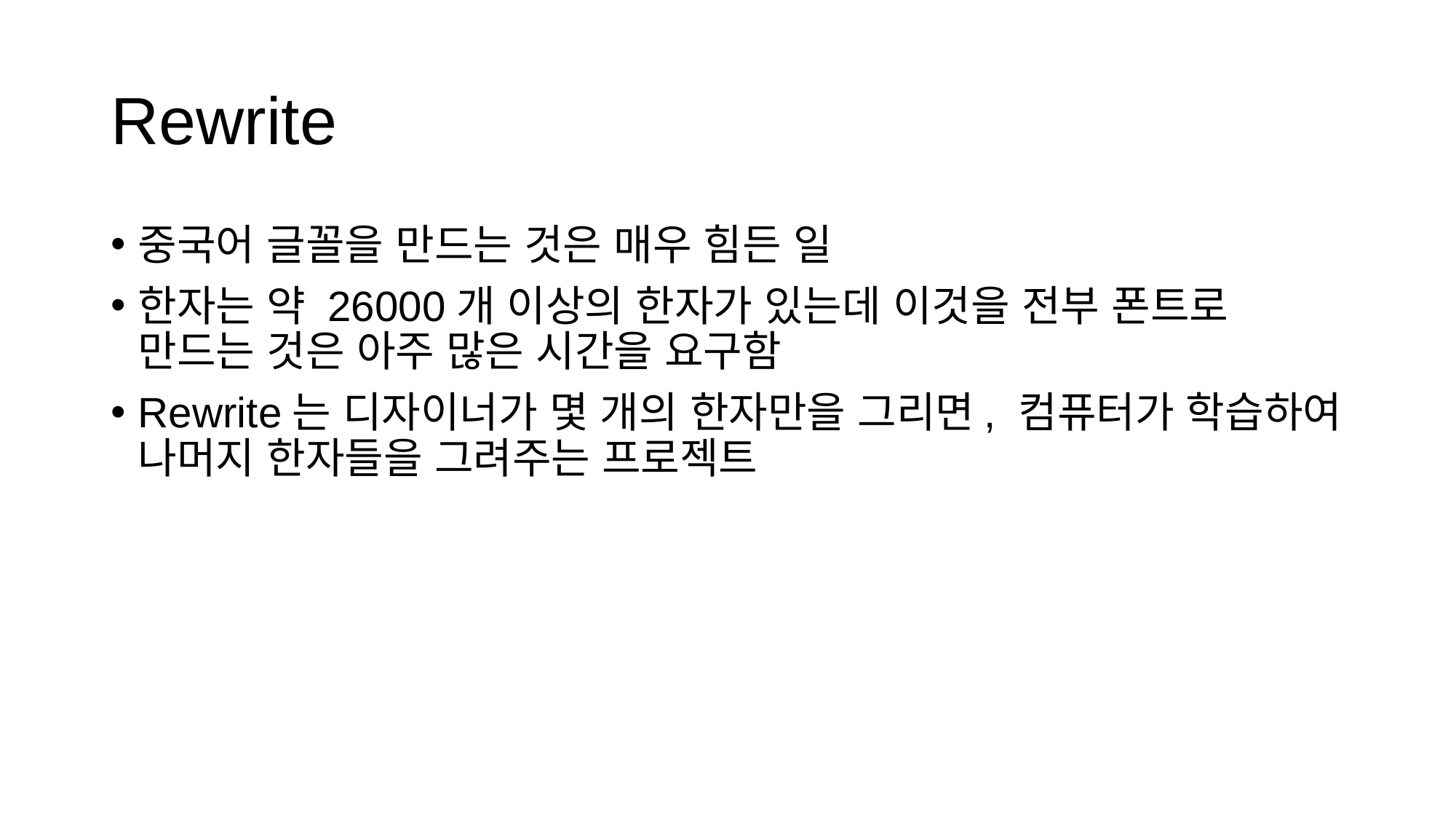

# Rewrite
중국어 글꼴을 만드는 것은 매우 힘든 일
한자는 약 26000개 이상의 한자가 있는데 이것을 전부 폰트로 만드는 것은 아주 많은 시간을 요구함
Rewrite는 디자이너가 몇 개의 한자만을 그리면, 컴퓨터가 학습하여 나머지 한자들을 그려주는 프로젝트